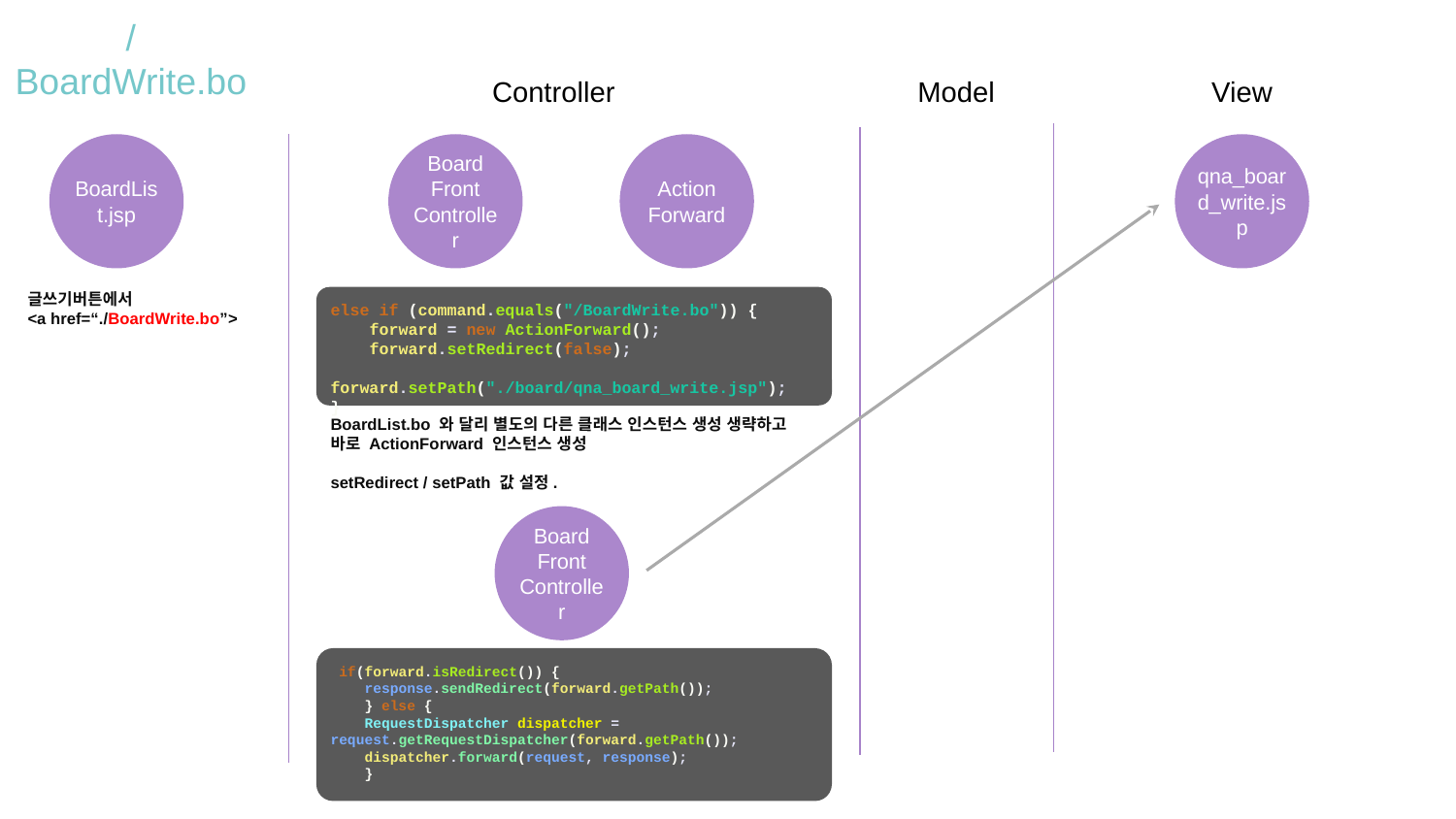

/BoardWrite.bo
View
Controller
Model

BoardList.jsp

Board
Front
Controller

Action
Forward

qna_board_write.jsp
글쓰기버튼에서
<a href=“./BoardWrite.bo”>

else if (command.equals("/BoardWrite.bo")) {
    forward = new ActionForward();
    forward.setRedirect(false);
    forward.setPath("./board/qna_board_write.jsp");
}
BoardList.bo 와 달리 별도의 다른 클래스 인스턴스 생성 생략하고
바로 ActionForward 인스턴스 생성

setRedirect / setPath 값 설정.

Board
Front
Controller

 if(forward.isRedirect()) {
    response.sendRedirect(forward.getPath());
    } else {
    RequestDispatcher dispatcher = request.getRequestDispatcher(forward.getPath());
    dispatcher.forward(request, response);
    }